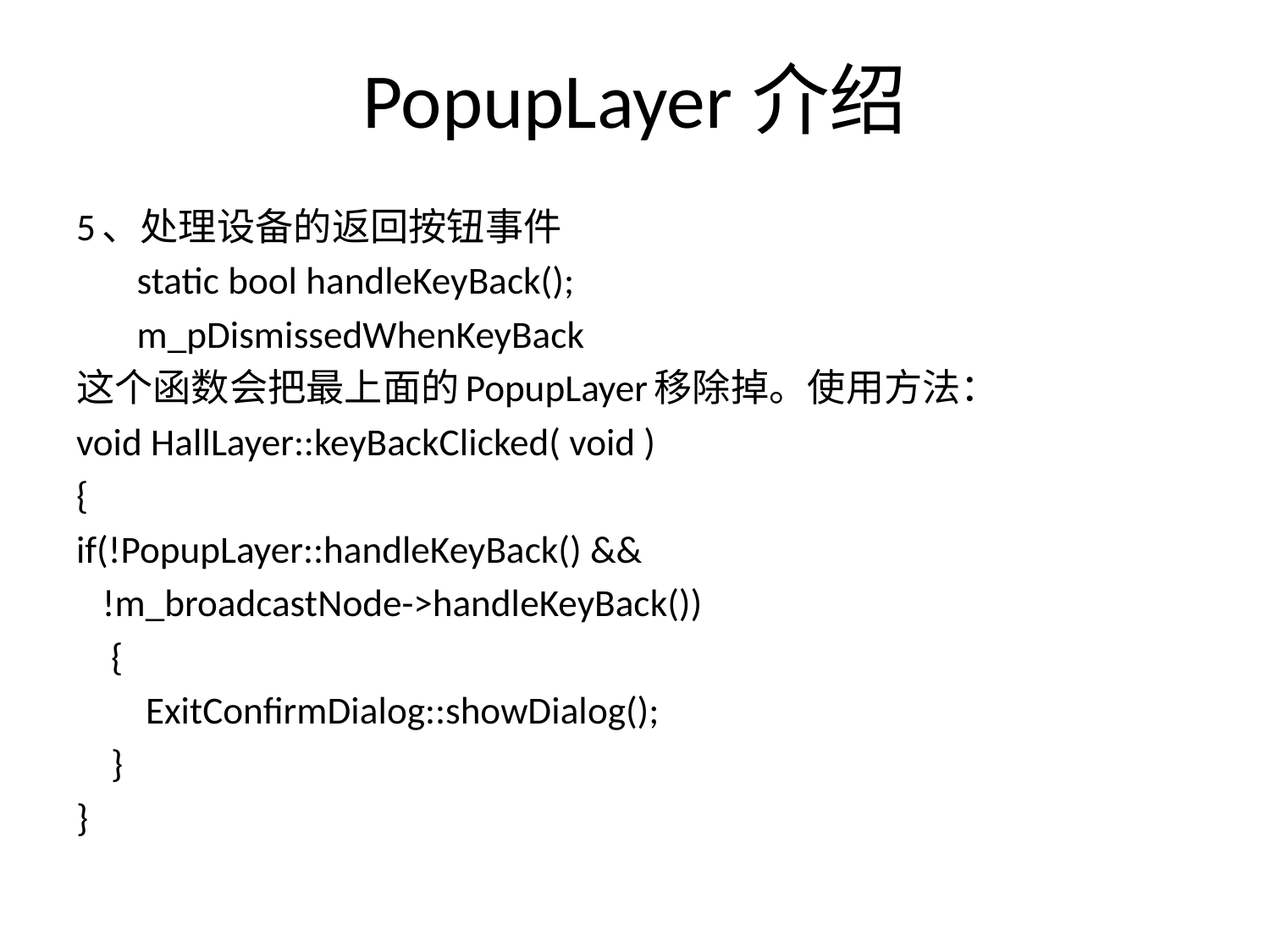

# PopupLayer介绍
5、处理设备的返回按钮事件
       static bool handleKeyBack();
       m_pDismissedWhenKeyBack
这个函数会把最上面的PopupLayer移除掉。使用方法：
void HallLayer::keyBackClicked( void )
{
if(!PopupLayer::handleKeyBack() &&
   !m_broadcastNode->handleKeyBack())
    {
        ExitConfirmDialog::showDialog();
    }
}